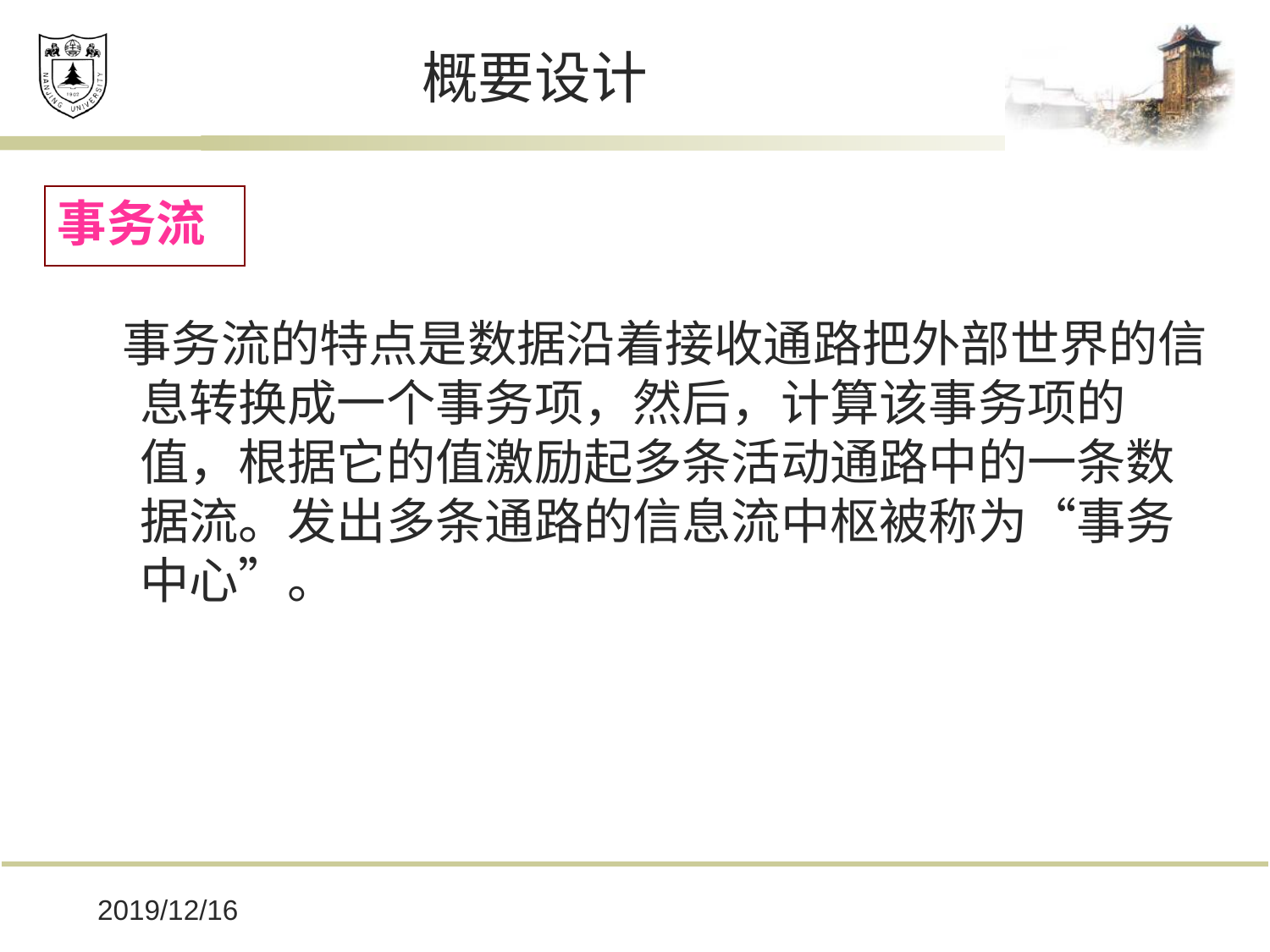

# 概要设计
事务流
   事务流的特点是数据沿着接收通路把外部世界的信息转换成一个事务项，然后，计算该事务项的值，根据它的值激励起多条活动通路中的一条数据流。发出多条通路的信息流中枢被称为“事务中心”。
2019/12/16